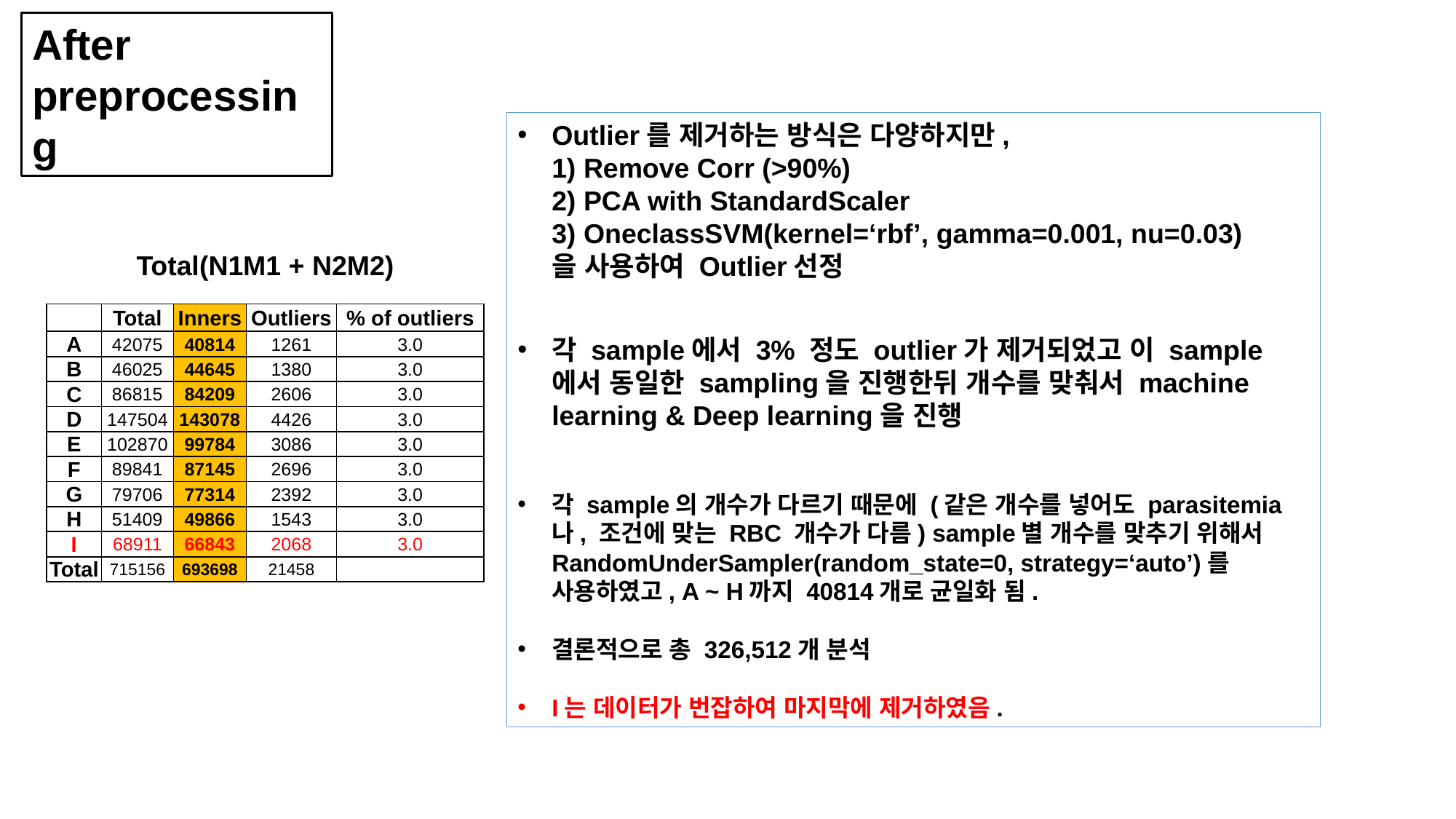

After preprocessing
Outlier를 제거하는 방식은 다양하지만,
1) Remove Corr (>90%)
2) PCA with StandardScaler
3) OneclassSVM(kernel=‘rbf’, gamma=0.001, nu=0.03)
을 사용하여 Outlier선정

각 sample에서 3% 정도 outlier가 제거되었고 이 sample에서 동일한 sampling을 진행한뒤 개수를 맞춰서 machine learning & Deep learning을 진행

각 sample의 개수가 다르기 때문에 (같은 개수를 넣어도 parasitemia나, 조건에 맞는 RBC 개수가 다름) sample별 개수를 맞추기 위해서 RandomUnderSampler(random_state=0, strategy=‘auto’)를 사용하였고, A ~ H까지 40814개로 균일화 됨.

결론적으로 총 326,512개 분석

I는 데이터가 번잡하여 마지막에 제거하였음.
Total(N1M1 + N2M2)
|  | Total | Inners | Outliers | % of outliers |
| --- | --- | --- | --- | --- |
| A | 42075 | 40814 | 1261 | 3.0 |
| B | 46025 | 44645 | 1380 | 3.0 |
| C | 86815 | 84209 | 2606 | 3.0 |
| D | 147504 | 143078 | 4426 | 3.0 |
| E | 102870 | 99784 | 3086 | 3.0 |
| F | 89841 | 87145 | 2696 | 3.0 |
| G | 79706 | 77314 | 2392 | 3.0 |
| H | 51409 | 49866 | 1543 | 3.0 |
| I | 68911 | 66843 | 2068 | 3.0 |
| Total | 715156 | 693698 | 21458 |  |